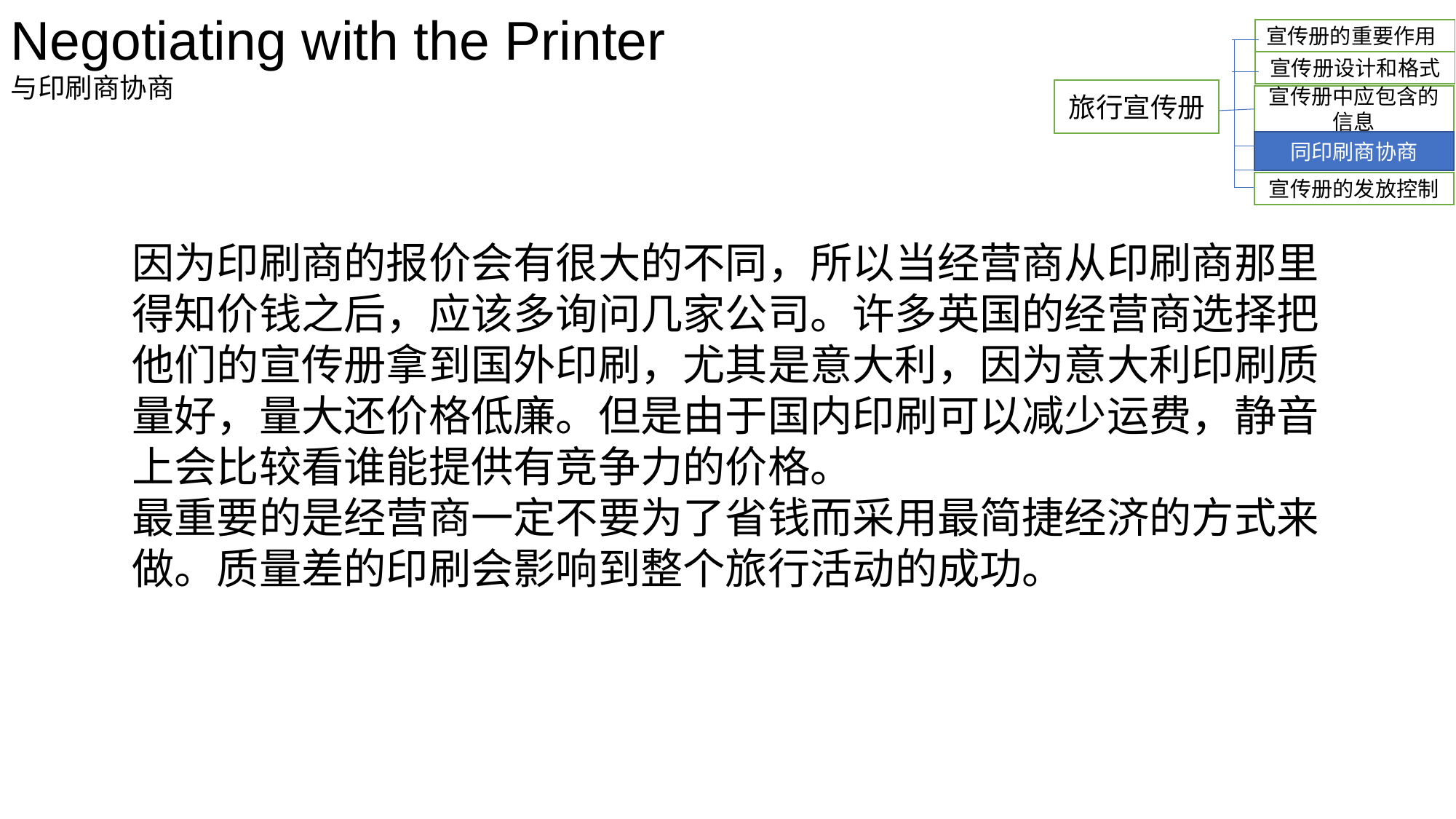

Negotiating with the Printer
与印刷商协商
宣传册的重要作用
宣传册设计和格式
旅行宣传册
宣传册中应包含的信息
同印刷商协商
宣传册的发放控制
因为印刷商的报价会有很大的不同，所以当经营商从印刷商那里得知价钱之后，应该多询问几家公司。许多英国的经营商选择把他们的宣传册拿到国外印刷，尤其是意大利，因为意大利印刷质量好，量大还价格低廉。但是由于国内印刷可以减少运费，静音上会比较看谁能提供有竞争力的价格。
最重要的是经营商一定不要为了省钱而采用最简捷经济的方式来做。质量差的印刷会影响到整个旅行活动的成功。